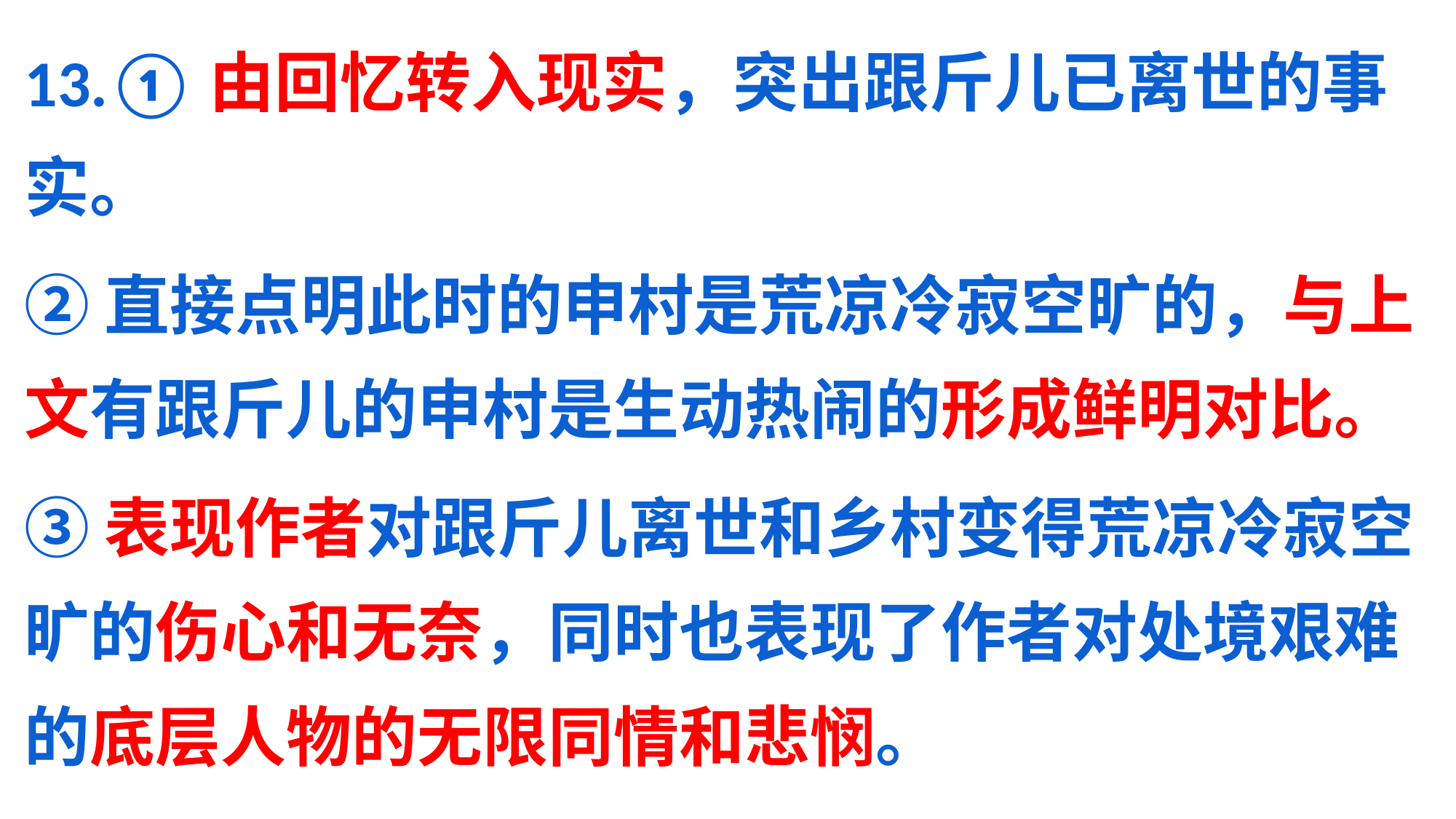

13.①由回忆转入现实，突出跟斤儿已离世的事实。
②直接点明此时的申村是荒凉冷寂空旷的，与上文有跟斤儿的申村是生动热闹的形成鲜明对比。
③表现作者对跟斤儿离世和乡村变得荒凉冷寂空旷的伤心和无奈，同时也表现了作者对处境艰难的底层人物的无限同情和悲悯。